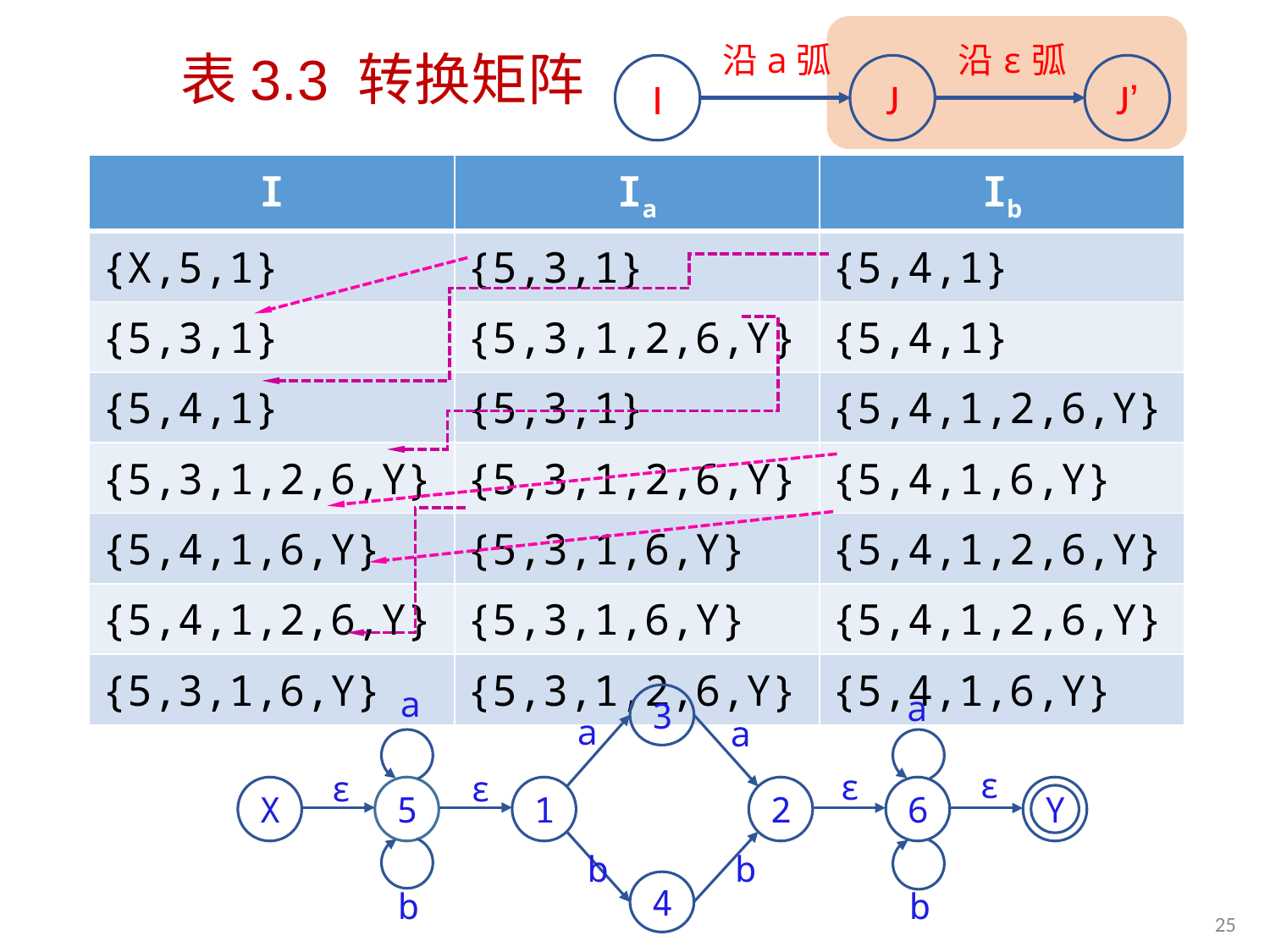

# 表3.3 转换矩阵
沿a弧
沿ε弧
I
J
J’
| I | Ia | Ib |
| --- | --- | --- |
| {X,5,1} | {5,3,1} | {5,4,1} |
| {5,3,1} | {5,3,1,2,6,Y} | {5,4,1} |
| {5,4,1} | {5,3,1} | {5,4,1,2,6,Y} |
| {5,3,1,2,6,Y} | {5,3,1,2,6,Y} | {5,4,1,6,Y} |
| {5,4,1,6,Y} | {5,3,1,6,Y} | {5,4,1,2,6,Y} |
| {5,4,1,2,6,Y} | {5,3,1,6,Y} | {5,4,1,2,6,Y} |
| {5,3,1,6,Y} | {5,3,1,2,6,Y} | {5,4,1,6,Y} |

a
3
a
a
a

ε
ε
ε
ε
X
5
1
2
6
Y

b
b
4
b
b
25